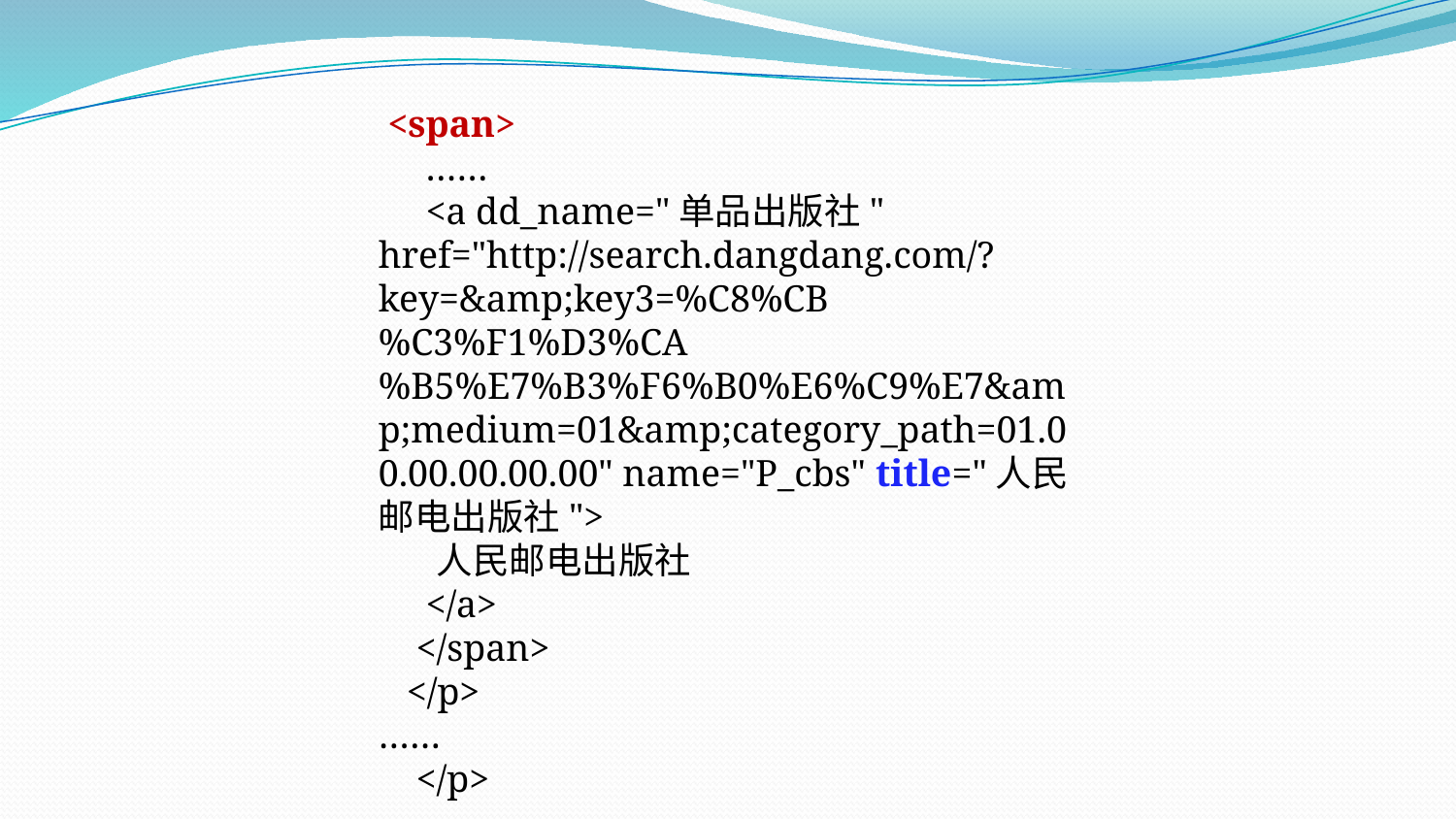

<span>
     ……
     <a dd_name="单品出版社" href="http://search.dangdang.com/?key=&amp;key3=%C8%CB%C3%F1%D3%CA%B5%E7%B3%F6%B0%E6%C9%E7&amp;medium=01&amp;category_path=01.00.00.00.00.00" name="P_cbs" title="人民邮电出版社">
      人民邮电出版社
     </a>
    </span>
   </p>
……
    </p>
……
</html>